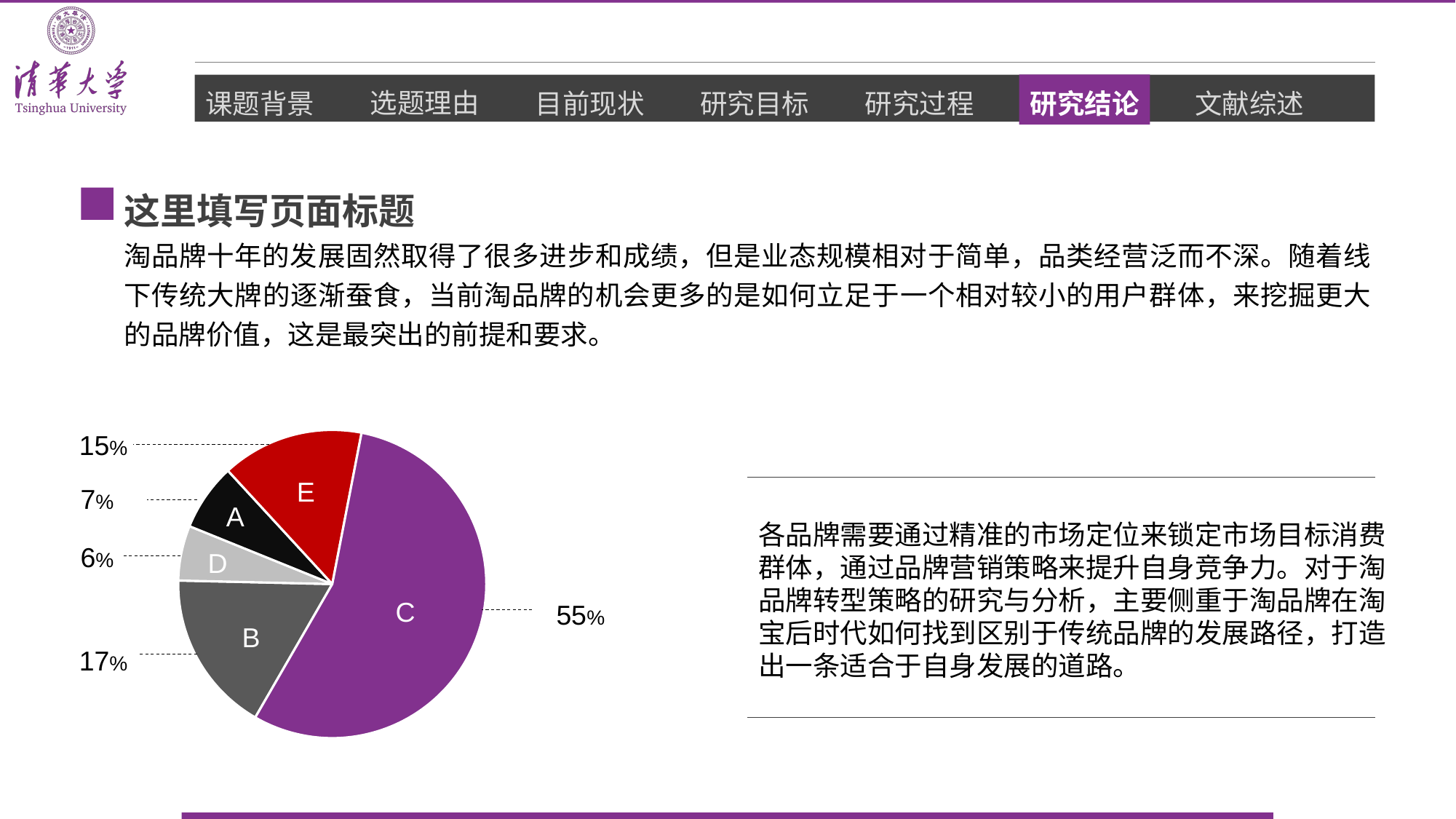

这里填写页面标题

淘品牌十年的发展固然取得了很多进步和成绩，但是业态规模相对于简单，品类经营泛而不深。随着线下传统大牌的逐渐蚕食，当前淘品牌的机会更多的是如何立足于一个相对较小的用户群体，来挖掘更大的品牌价值，这是最突出的前提和要求。

### Chart

| Category | 交易额 |
|---|---|
| B | 199.2 |
| D | 67.35 |
| A | 82.25 |
| E | 174.3 |
| C | 646.6 |
15%
E
7%
A
6%
D
55%
C
B
17%
各品牌需要通过精准的市场定位来锁定市场目标消费群体，通过品牌营销策略来提升自身竞争力。对于淘品牌转型策略的研究与分析，主要侧重于淘品牌在淘宝后时代如何找到区别于传统品牌的发展路径，打造出一条适合于自身发展的道路。